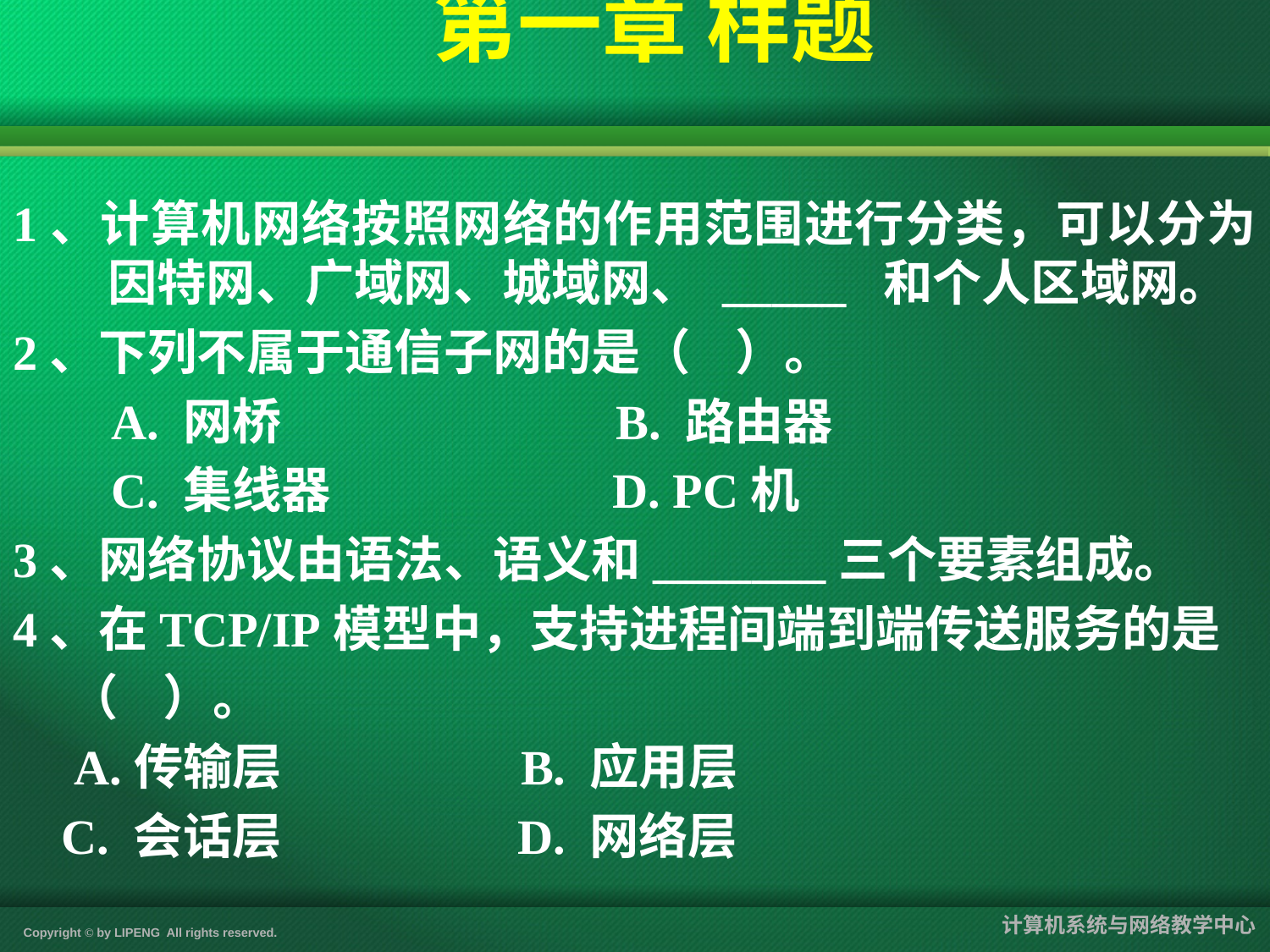

# 第一章 样题
1、计算机网络按照网络的作用范围进行分类，可以分为因特网、广域网、城域网、 _____  和个人区域网。
2、下列不属于通信子网的是（    ）。
        A. 网桥　           		B. 路由器
        C. 集线器　　  	          D. PC机
3、网络协议由语法、语义和_______三个要素组成。
4、在TCP/IP模型中，支持进程间端到端传送服务的是
    （    ）。
     A.传输层   		B. 应用层
    C. 会话层	          D. 网络层